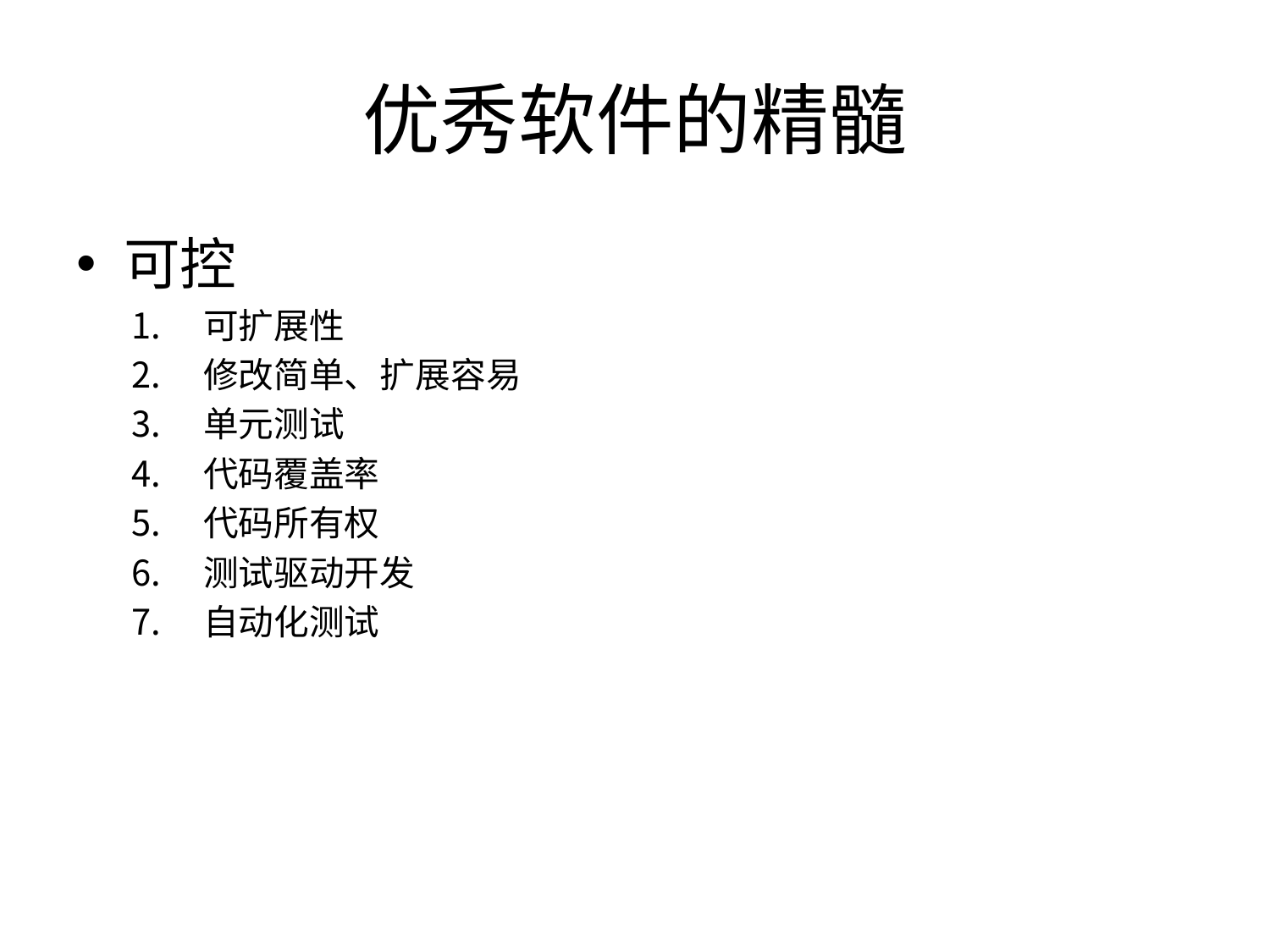

# 优秀软件的精髓
可控
可扩展性
修改简单、扩展容易
单元测试
代码覆盖率
代码所有权
测试驱动开发
自动化测试